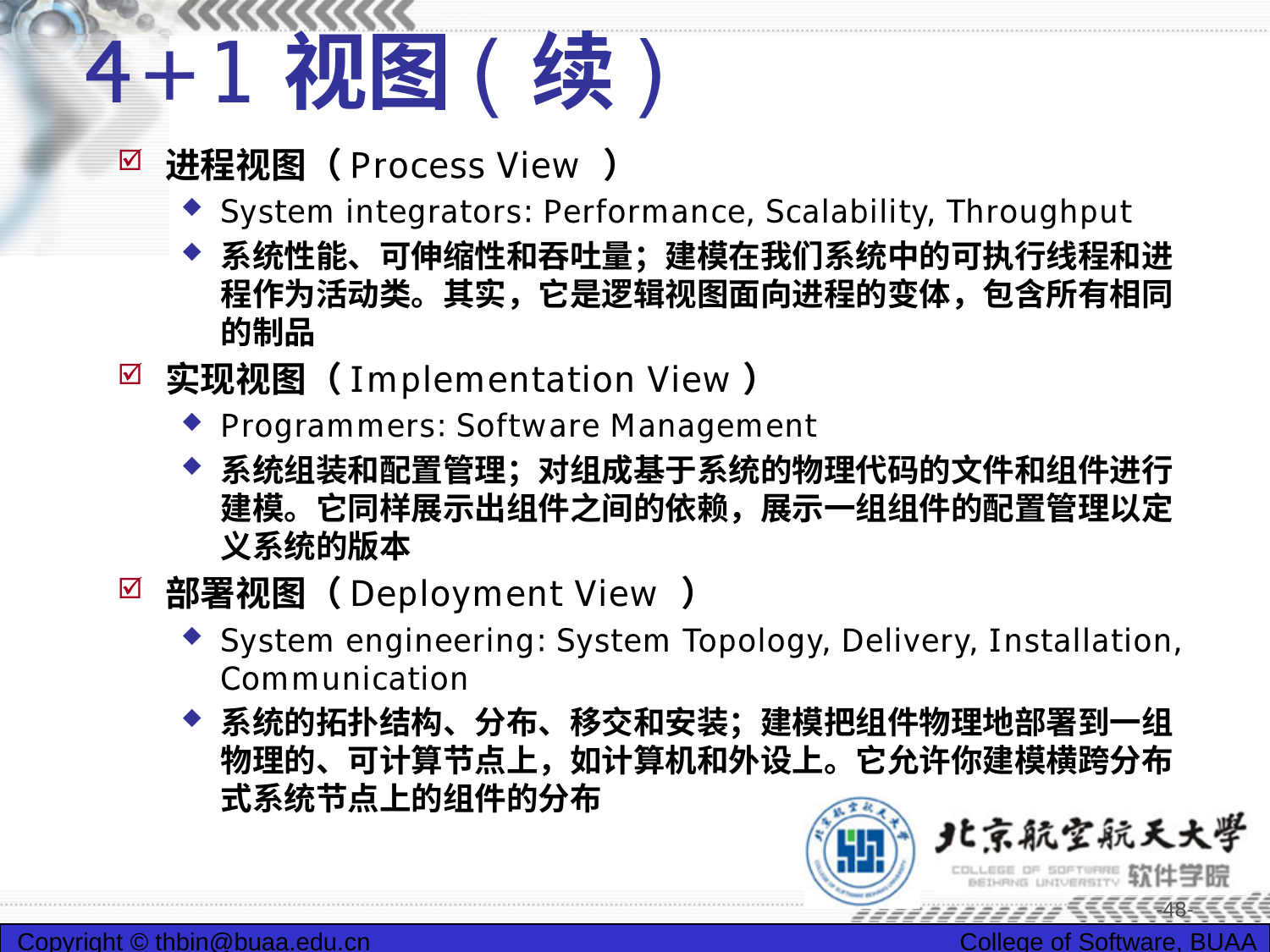

# 4+1视图(续)
进程视图（Process View ）
System integrators: Performance, Scalability, Throughput
系统性能、可伸缩性和吞吐量；建模在我们系统中的可执行线程和进程作为活动类。其实，它是逻辑视图面向进程的变体，包含所有相同的制品
实现视图（Implementation View）
Programmers: Software Management
系统组装和配置管理；对组成基于系统的物理代码的文件和组件进行建模。它同样展示出组件之间的依赖，展示一组组件的配置管理以定义系统的版本
部署视图（Deployment View ）
System engineering: System Topology, Delivery, Installation, Communication
系统的拓扑结构、分布、移交和安装；建模把组件物理地部署到一组物理的、可计算节点上，如计算机和外设上。它允许你建模横跨分布式系统节点上的组件的分布
-48-